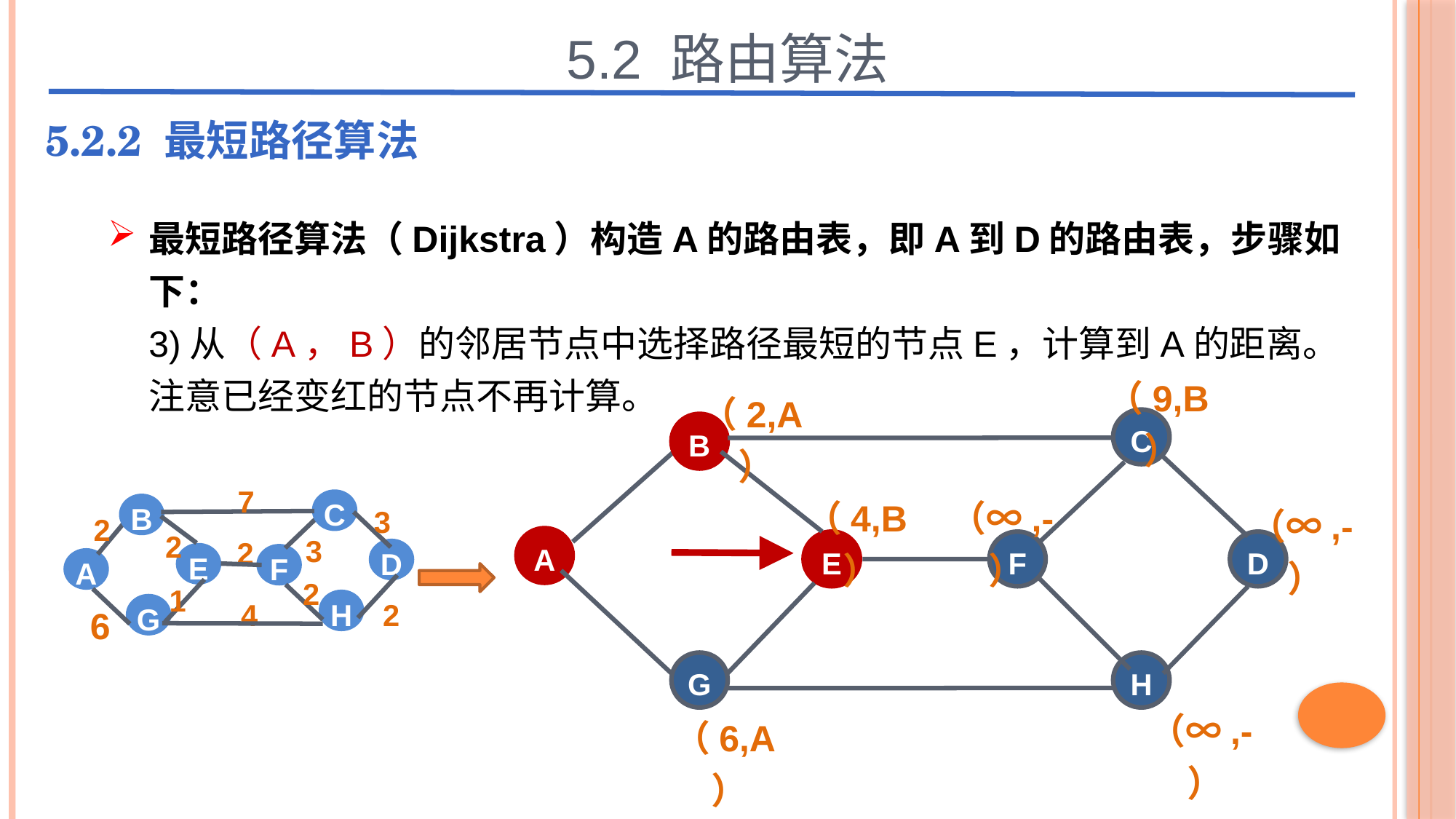

5.2 路由算法
5.2.2 最短路径算法
最短路径算法（Dijkstra）构造A的路由表，即A到D的路由表，步骤如下：
3)从（A，B）的邻居节点中选择路径最短的节点E，计算到A的距离。注意已经变红的节点不再计算。
（9,B）
（2,A）
C
B

7
C
3
B
2

2

3
2
D
E
F
A

2
1

4
2

6
H
G

（4,B）
（∞,-）
（∞,-）
A
E
F
D

G
H

（∞,-）
（6,A）